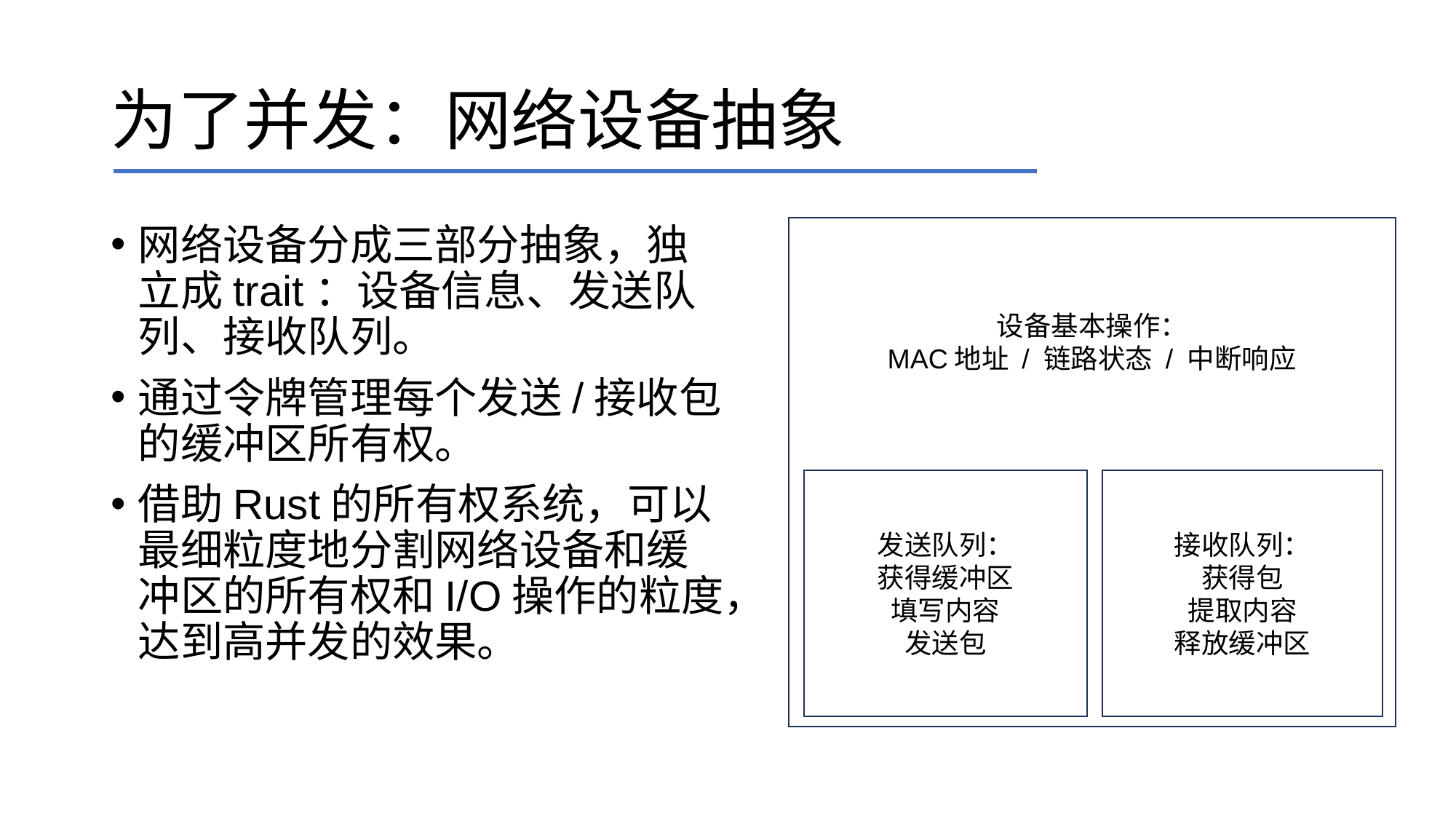

# 为了并发：网络设备抽象
网络设备分成三部分抽象，独立成trait：设备信息、发送队列、接收队列。
通过令牌管理每个发送/接收包的缓冲区所有权。
借助Rust的所有权系统，可以最细粒度地分割网络设备和缓冲区的所有权和I/O操作的粒度，达到高并发的效果。

设备基本操作：
MAC地址 / 链路状态 / 中断响应

发送队列：
获得缓冲区
填写内容
发送包
接收队列：
获得包
提取内容
释放缓冲区